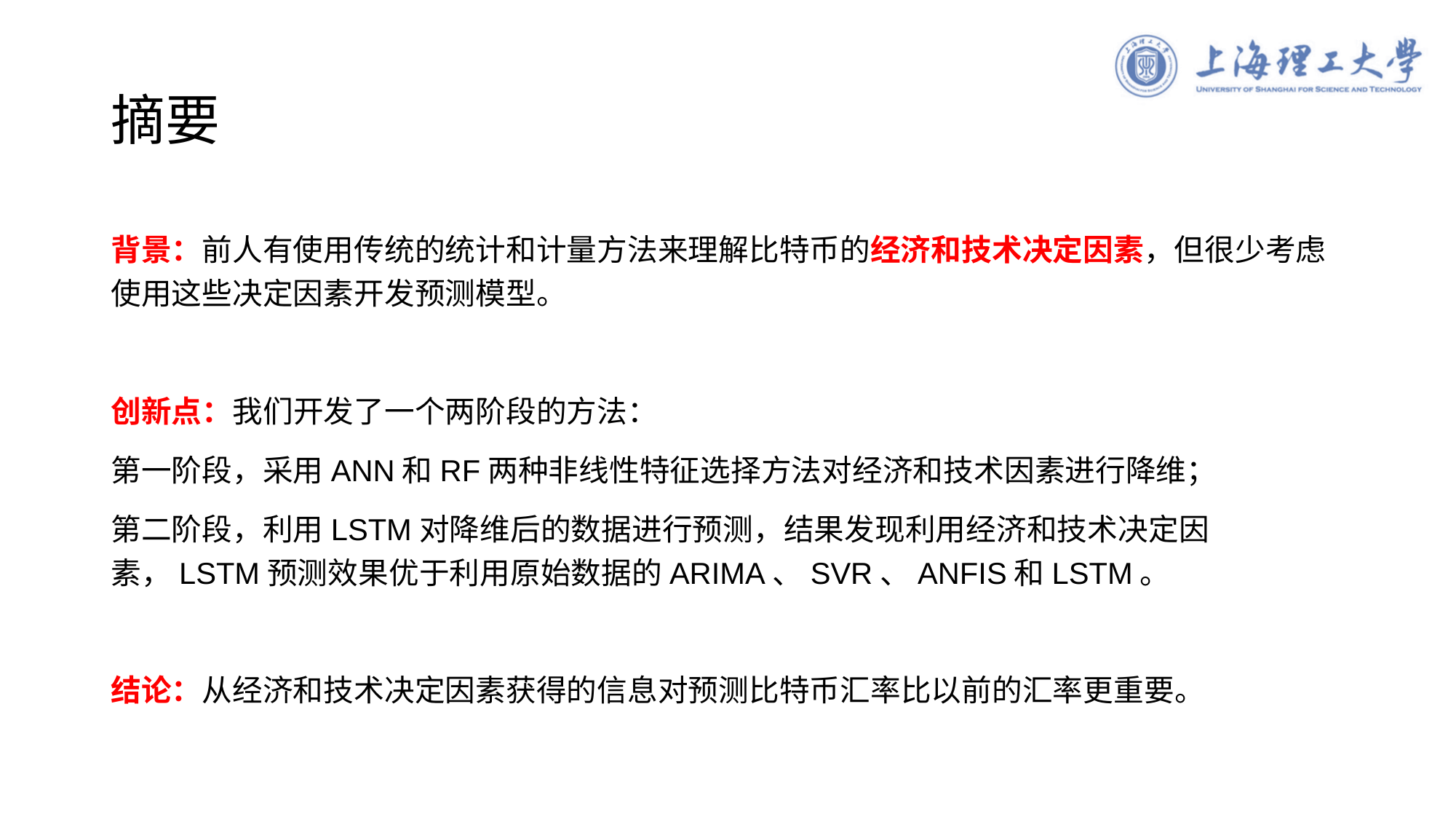

# 摘要
背景：前人有使用传统的统计和计量方法来理解比特币的经济和技术决定因素，但很少考虑使用这些决定因素开发预测模型。

创新点：我们开发了一个两阶段的方法：
第一阶段，采用ANN和RF两种非线性特征选择方法对经济和技术因素进行降维；
第二阶段，利用LSTM对降维后的数据进行预测，结果发现利用经济和技术决定因素，LSTM预测效果优于利用原始数据的ARIMA、SVR、ANFIS和LSTM。

结论：从经济和技术决定因素获得的信息对预测比特币汇率比以前的汇率更重要。